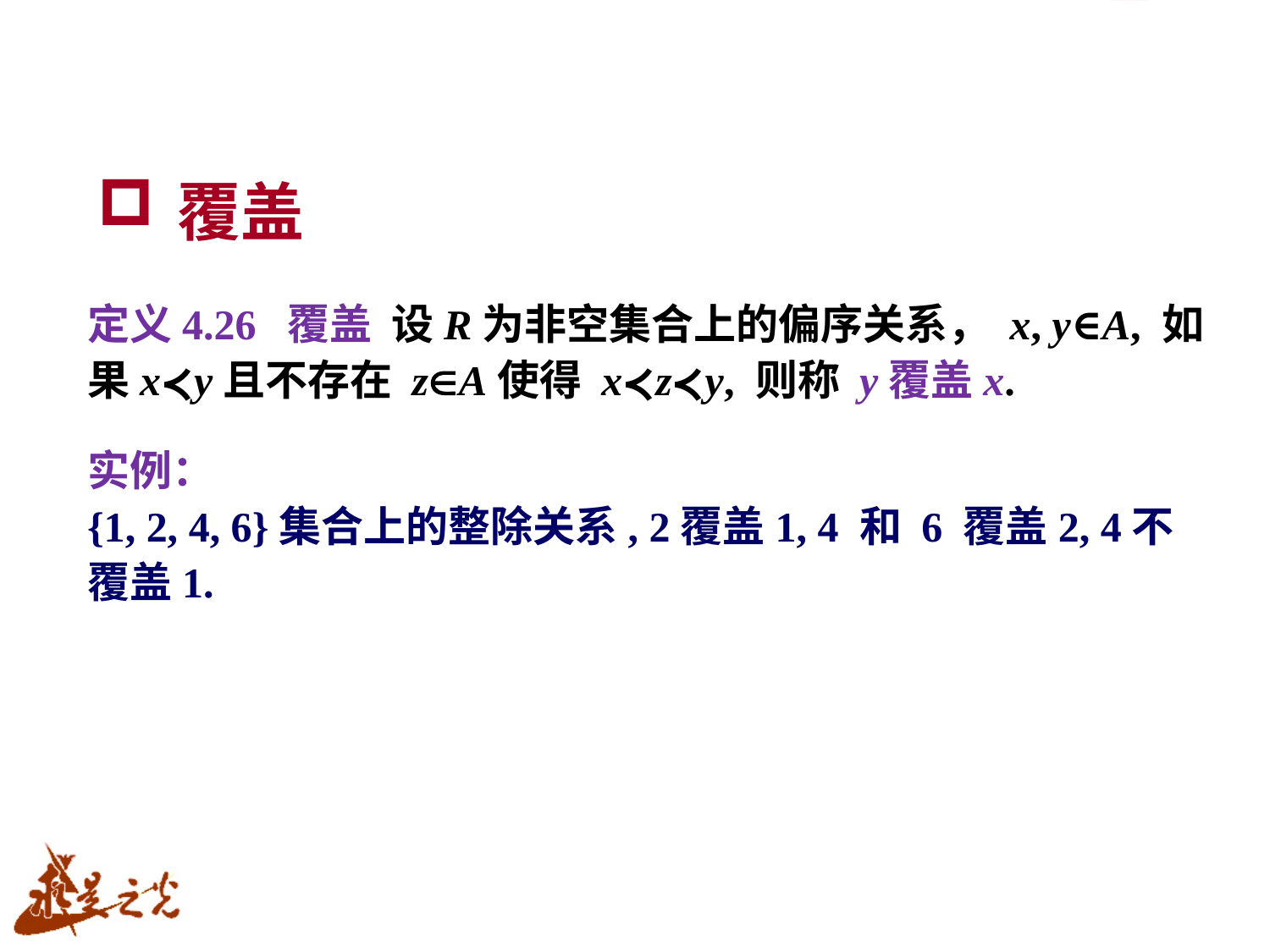

覆盖
定义4.26  覆盖  设R为非空集合上的偏序关系， x, y∈A, 如果x≺y且不存在 z∈A使得 x≺z≺y, 则称 y覆盖x.
实例：
{1, 2, 4, 6}集合上的整除关系, 2覆盖1, 4 和 6 覆盖2, 4不覆盖1.